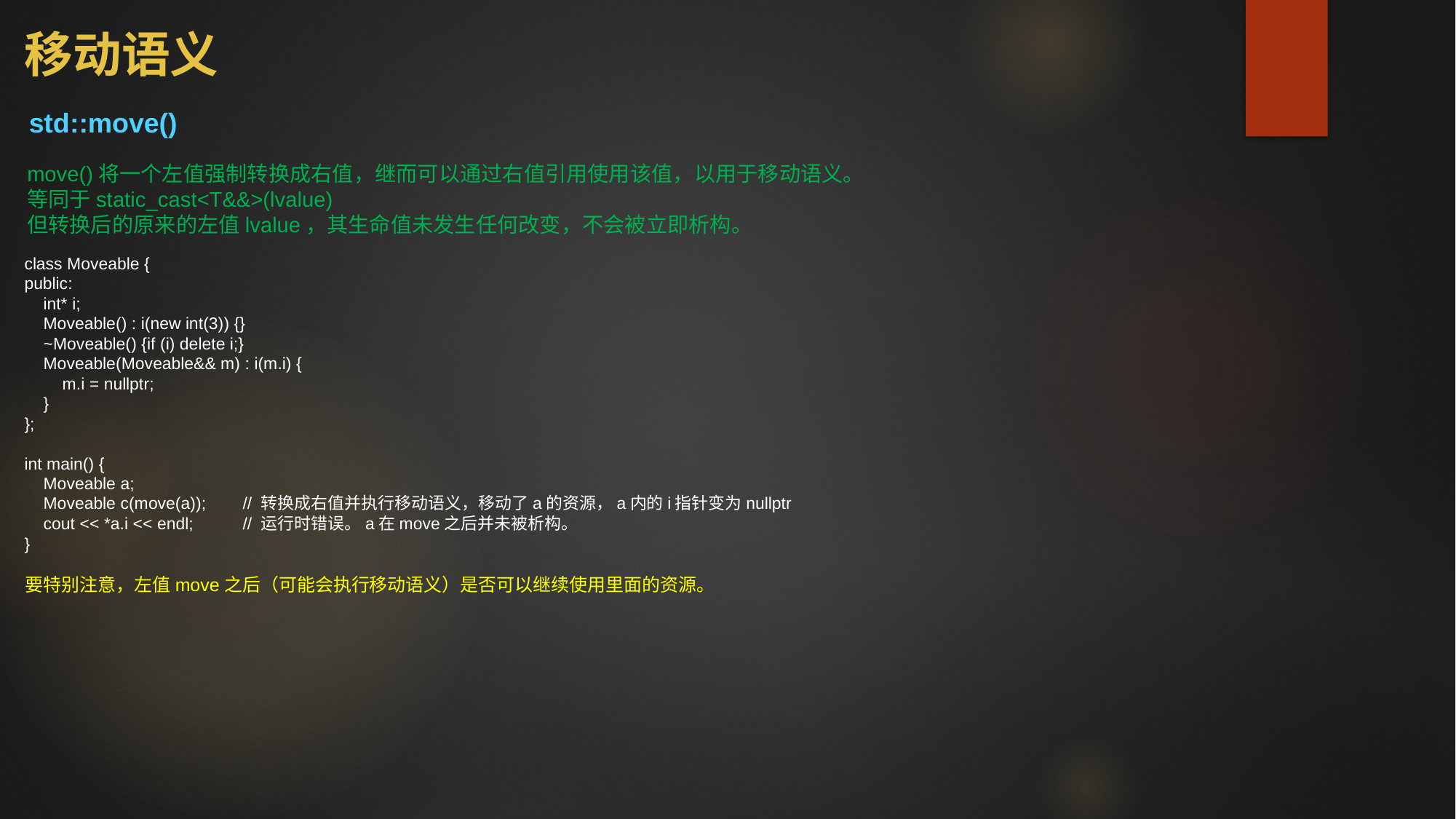

# 移动语义
std::move()
move()将一个左值强制转换成右值，继而可以通过右值引用使用该值，以用于移动语义。
等同于static_cast<T&&>(lvalue)
但转换后的原来的左值lvalue，其生命值未发生任何改变，不会被立即析构。

class Moveable {
public:
    int* i;
    Moveable() : i(new int(3)) {}
    ~Moveable() {if (i) delete i;}
    Moveable(Moveable&& m) : i(m.i) {
        m.i = nullptr;
    }
};

int main() {
    Moveable a;
    Moveable c(move(a));	// 转换成右值并执行移动语义，移动了a的资源，a内的i指针变为nullptr
    cout << *a.i << endl;	// 运行时错误。a在move之后并未被析构。
}
要特别注意，左值move之后（可能会执行移动语义）是否可以继续使用里面的资源。